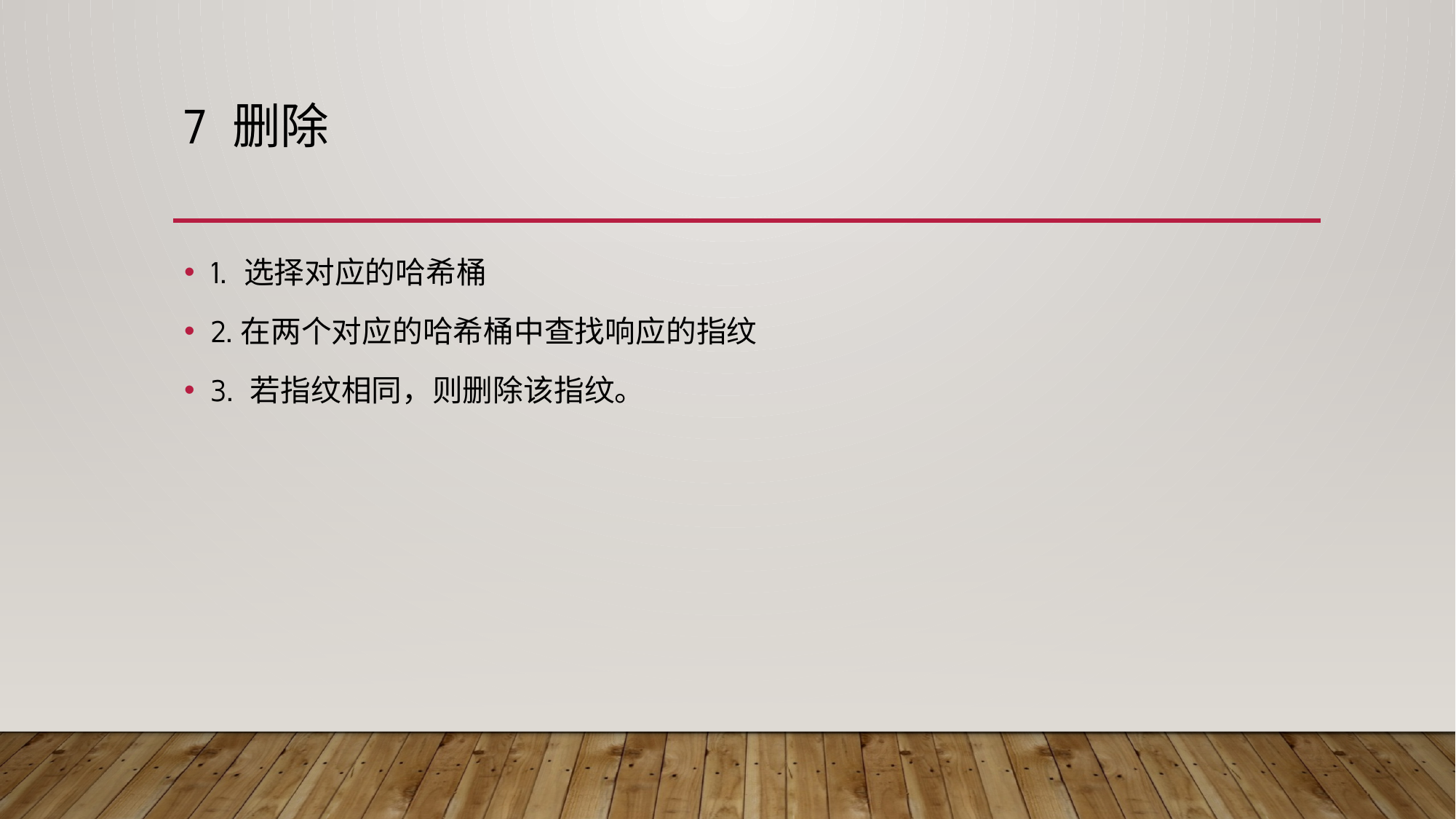

# 7 删除
1. 选择对应的哈希桶
2.在两个对应的哈希桶中查找响应的指纹
3. 若指纹相同，则删除该指纹。